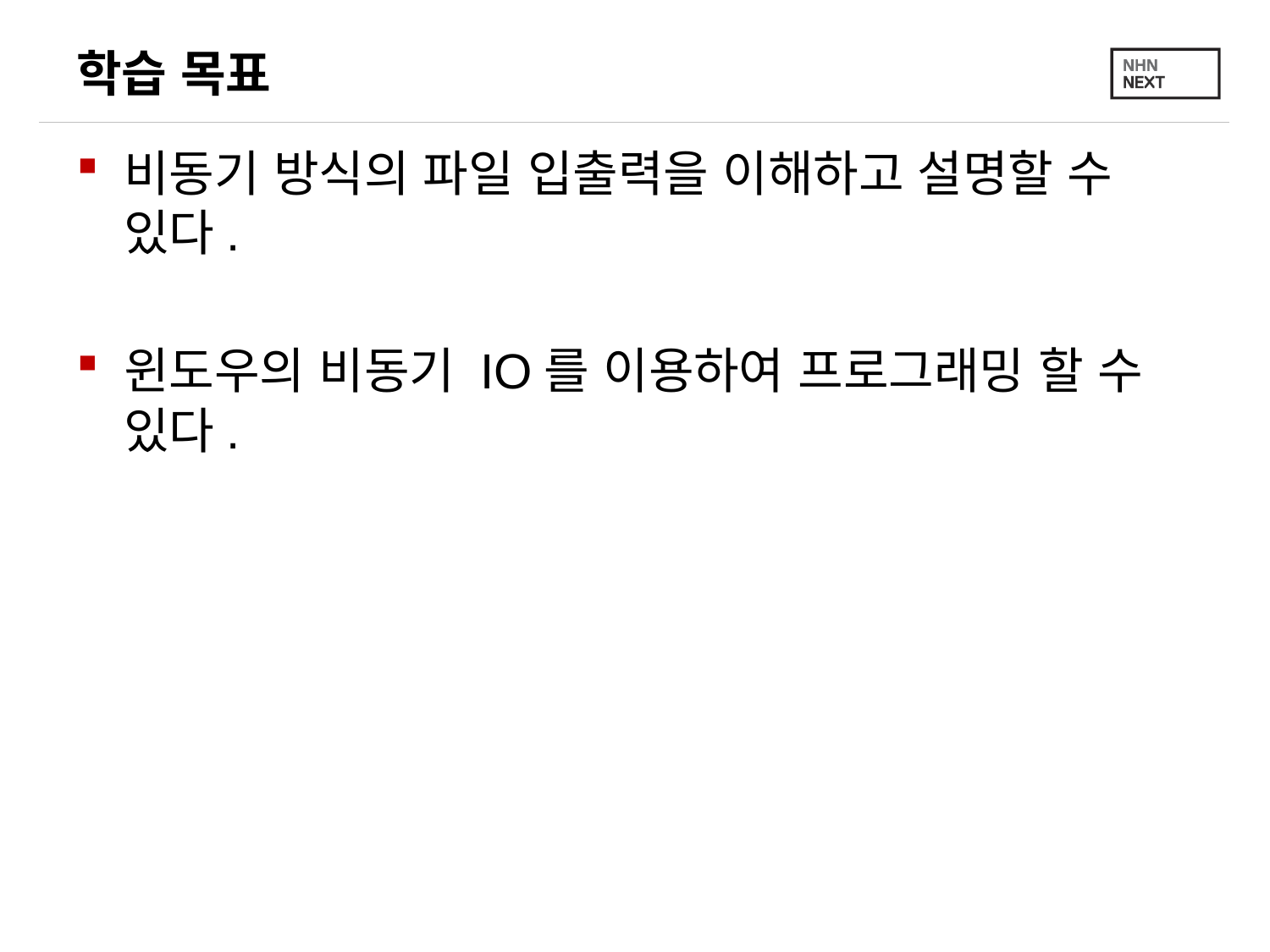

# 학습 목표
비동기 방식의 파일 입출력을 이해하고 설명할 수 있다.

윈도우의 비동기 IO를 이용하여 프로그래밍 할 수 있다.